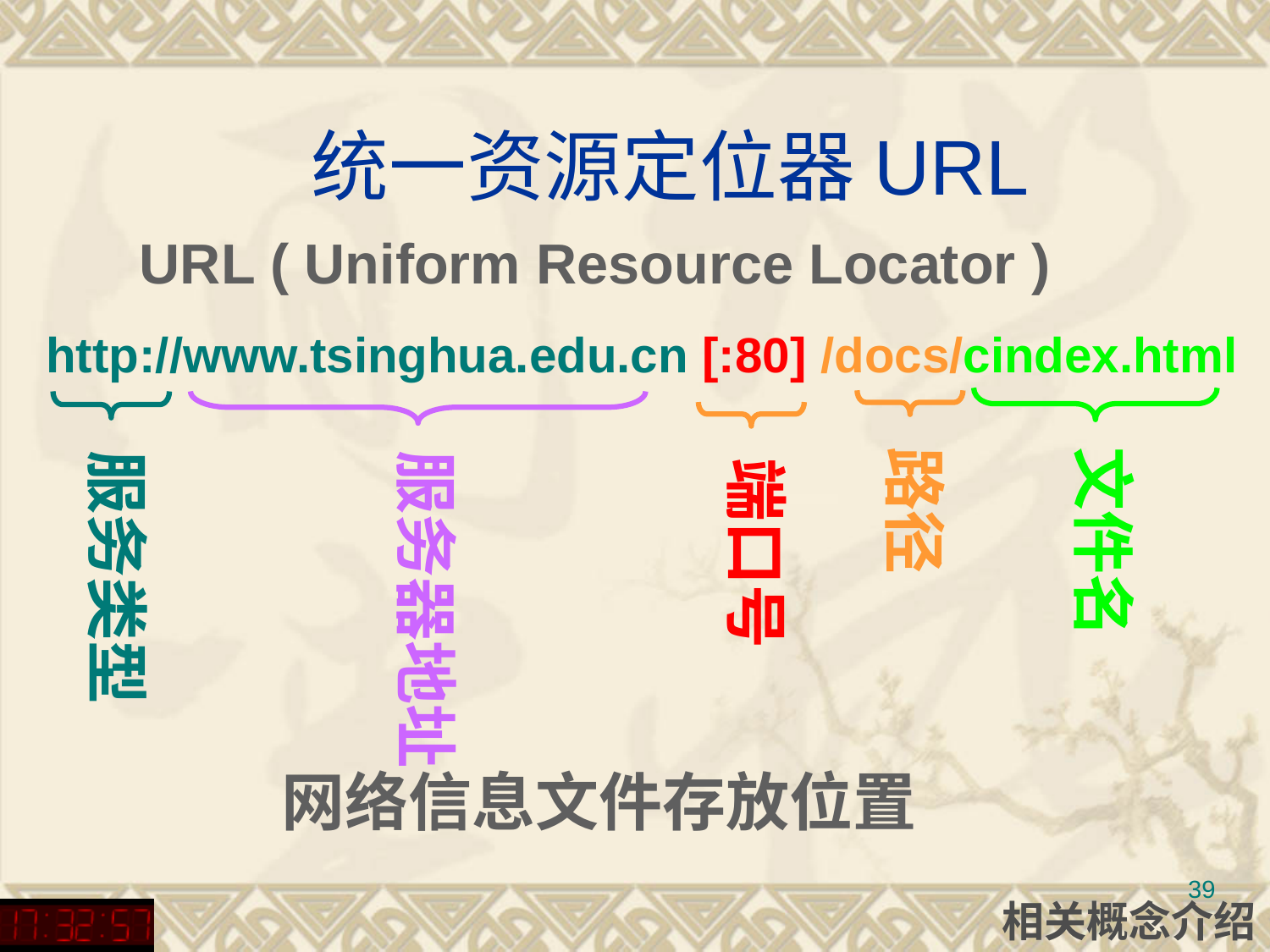

# 统一资源定位器URL
URL ( Uniform Resource Locator )
http://www.tsinghua.edu.cn [:80] /docs/cindex.html

文件名

路径

服务类型

服务器地址

端口号
网络信息文件存放位置
39
相关概念介绍